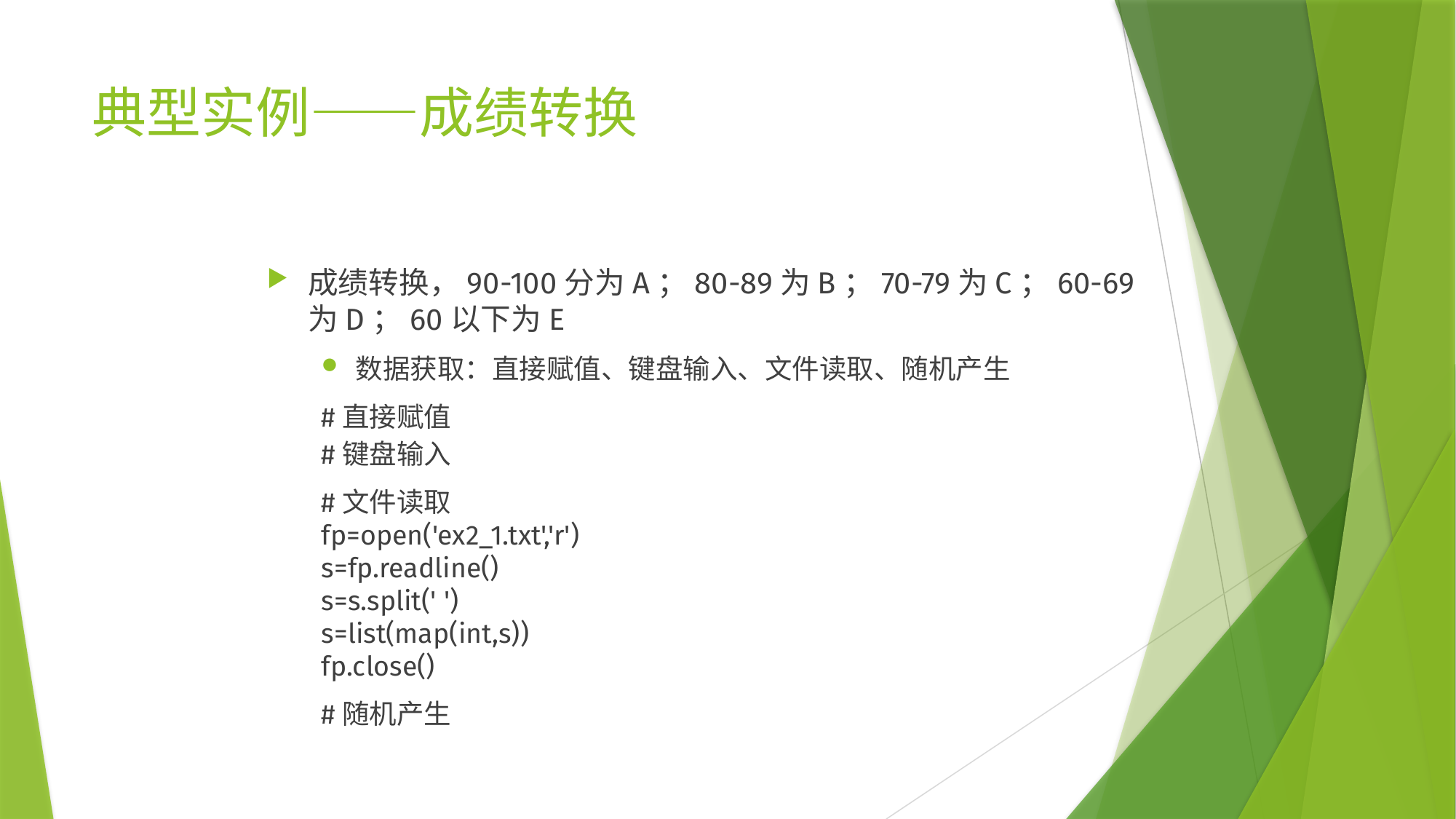

# 典型实例——成绩转换
成绩转换，90-100分为A；80-89为B；70-79为C；60-69为D；60以下为E
数据获取：直接赋值、键盘输入、文件读取、随机产生
#直接赋值
#键盘输入
#文件读取
fp=open('ex2_1.txt','r')
s=fp.readline()
s=s.split(' ')
s=list(map(int,s))
fp.close()
#随机产生